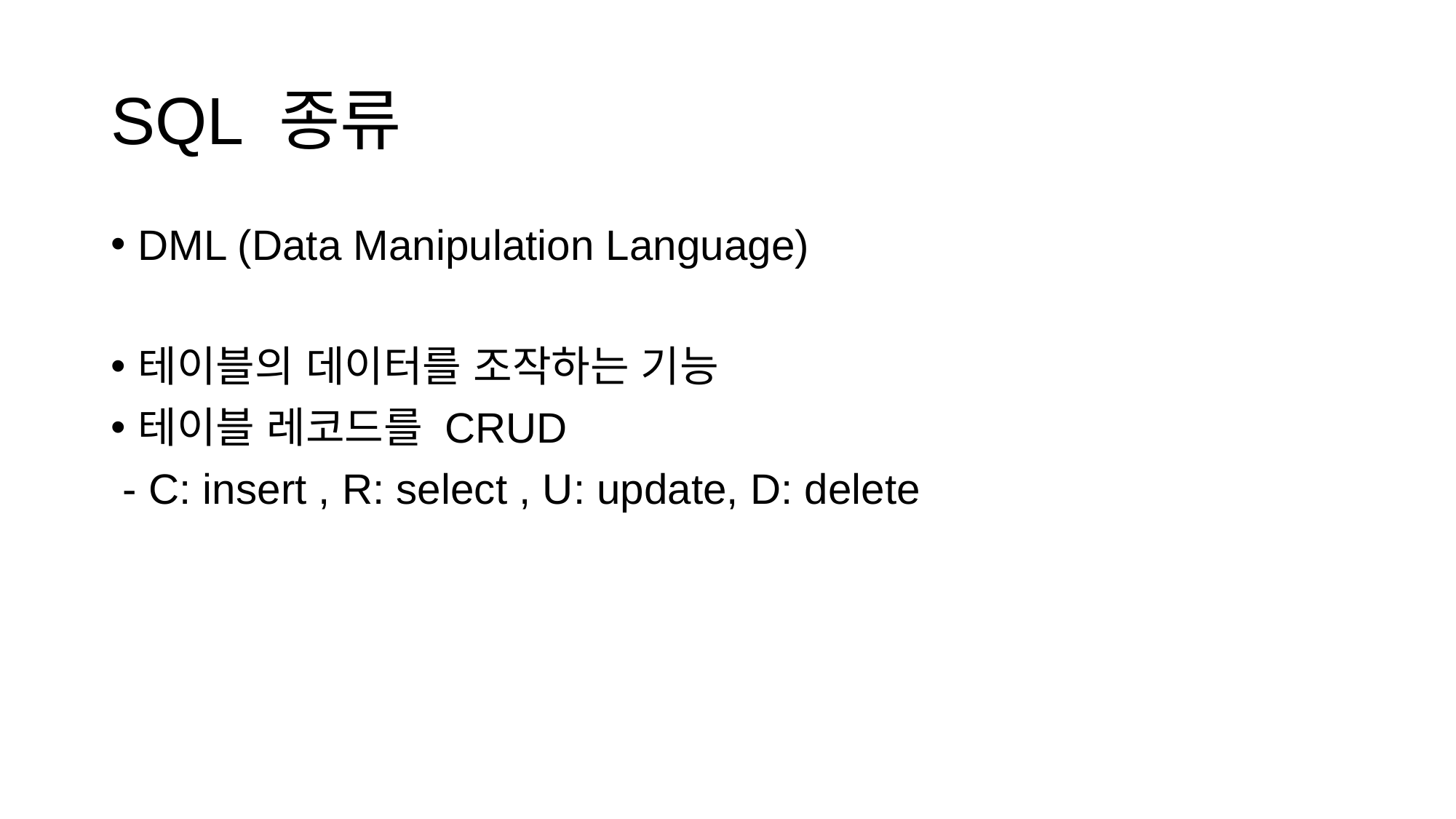

# SQL 종류
DML (Data Manipulation Language)

테이블의 데이터를 조작하는 기능
테이블 레코드를 CRUD
 - C: insert , R: select , U: update, D: delete